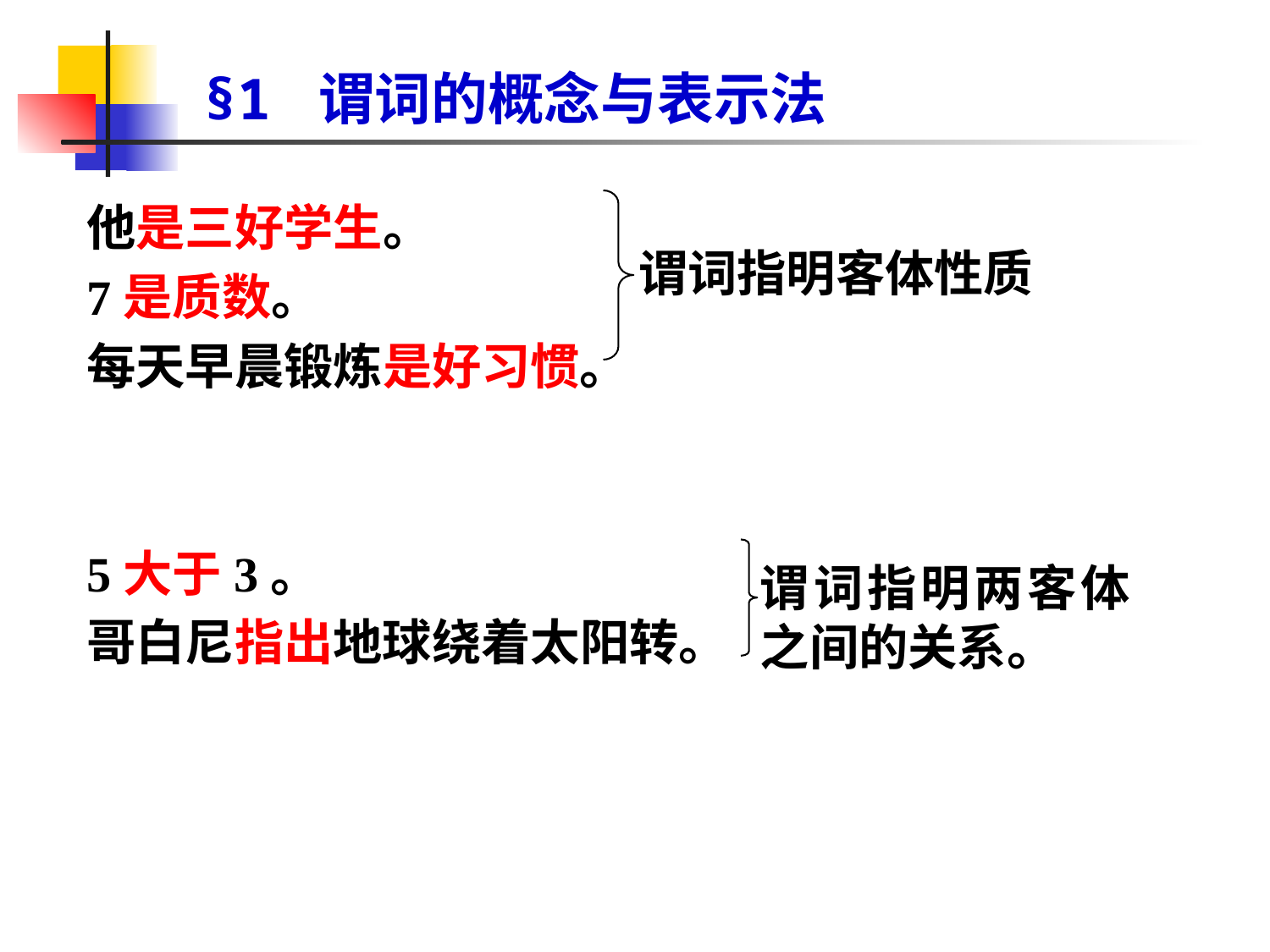

# §1 谓词的概念与表示法
他是三好学生。
7是质数。
每天早晨锻炼是好习惯。

5大于3。
哥白尼指出地球绕着太阳转。

谓词指明客体性质

谓词指明两客体之间的关系。
8